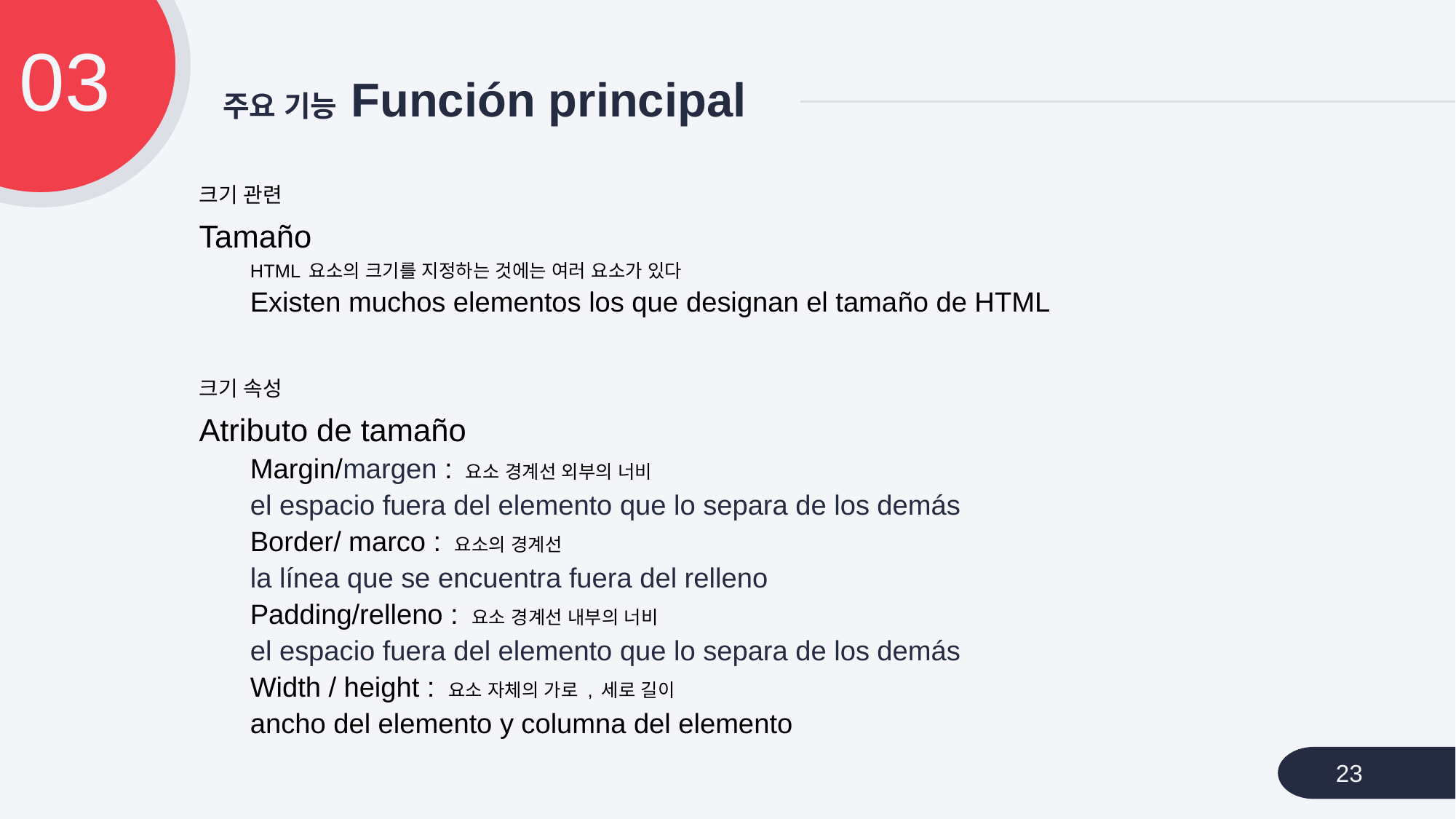

03
# 주요 기능 Función principal
크기 관련
Tamaño
HTML 요소의 크기를 지정하는 것에는 여러 요소가 있다
Existen muchos elementos los que designan el tamaño de HTML

크기 속성
Atributo de tamaño
Margin/margen : 요소 경계선 외부의 너비
el espacio fuera del elemento que lo separa de los demás
Border/ marco : 요소의 경계선
la línea que se encuentra fuera del relleno
Padding/relleno : 요소 경계선 내부의 너비
el espacio fuera del elemento que lo separa de los demás
Width / height : 요소 자체의 가로 , 세로 길이
ancho del elemento y columna del elemento

23